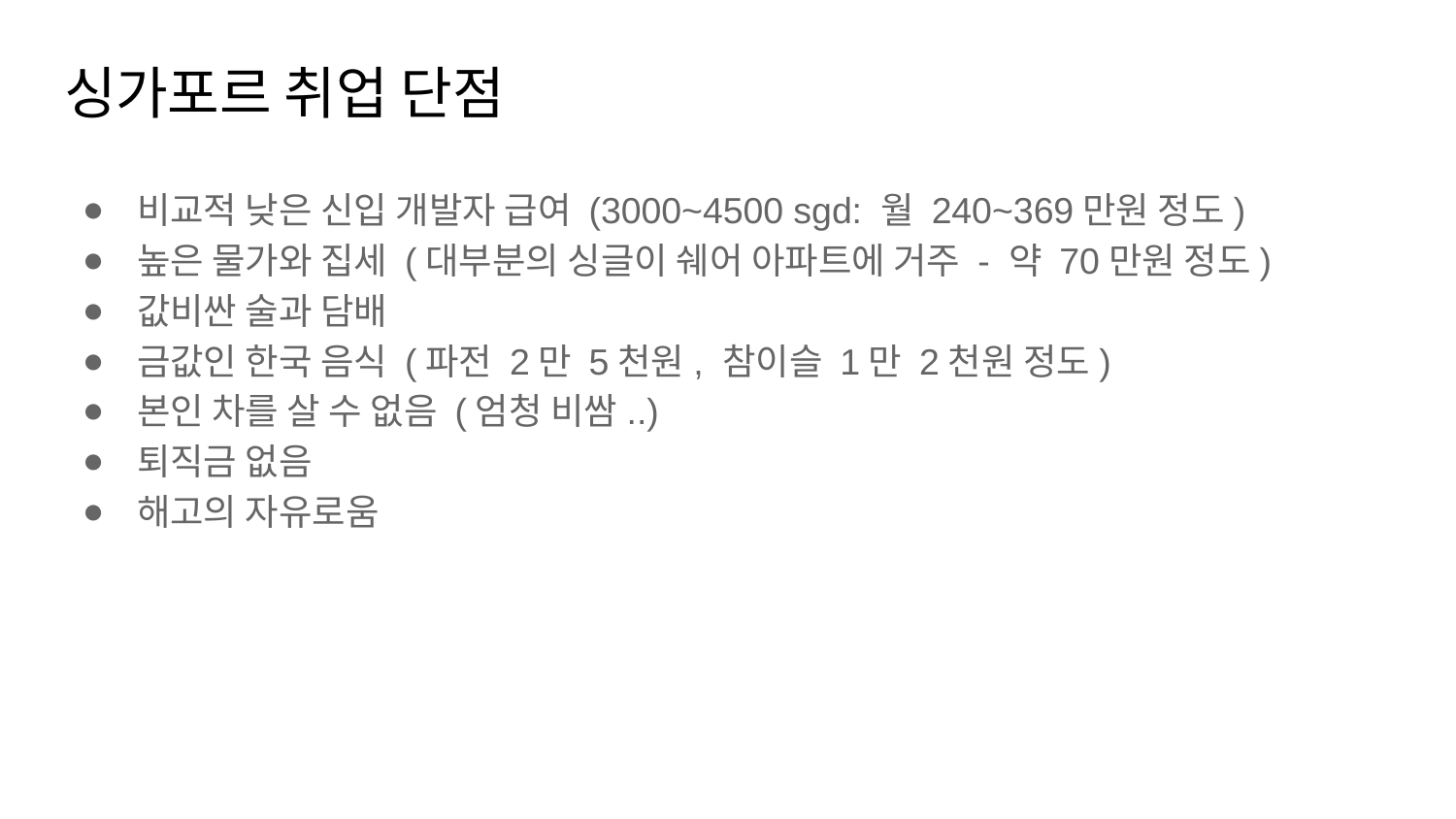

# 싱가포르 취업 단점
비교적 낮은 신입 개발자 급여 (3000~4500 sgd: 월 240~369만원 정도)
높은 물가와 집세 (대부분의 싱글이 쉐어 아파트에 거주 - 약 70만원 정도)
값비싼 술과 담배
금값인 한국 음식 (파전 2만 5천원, 참이슬 1만 2천원 정도)
본인 차를 살 수 없음 (엄청 비쌈..)
퇴직금 없음
해고의 자유로움